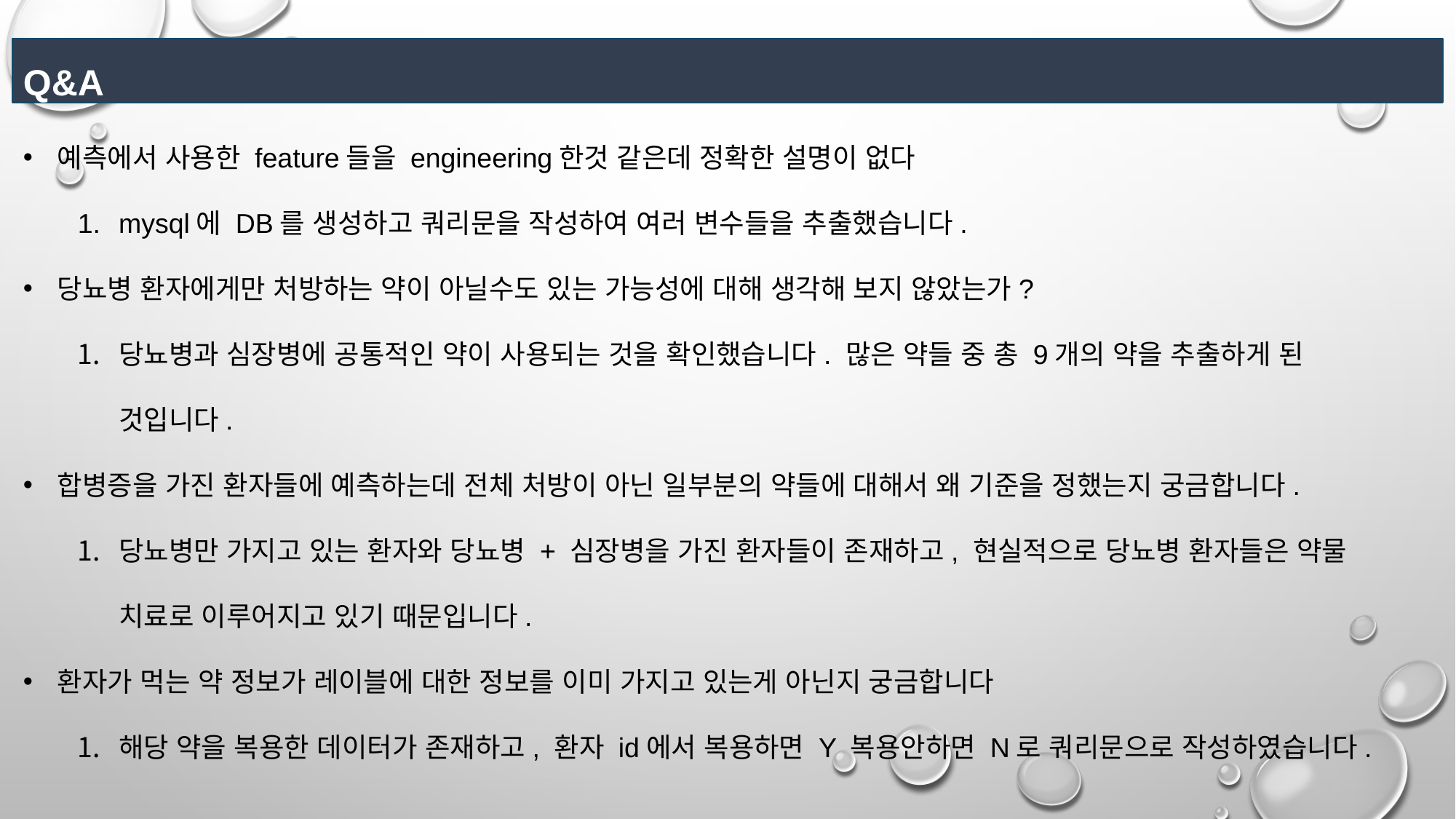

Q&A

예측에서 사용한 feature들을 engineering한것 같은데 정확한 설명이 없다
mysql에 DB를 생성하고 쿼리문을 작성하여 여러 변수들을 추출했습니다.
당뇨병 환자에게만 처방하는 약이 아닐수도 있는 가능성에 대해 생각해 보지 않았는가?
당뇨병과 심장병에 공통적인 약이 사용되는 것을 확인했습니다. 많은 약들 중 총 9개의 약을 추출하게 된 것입니다.
합병증을 가진 환자들에 예측하는데 전체 처방이 아닌 일부분의 약들에 대해서 왜 기준을 정했는지 궁금합니다.
당뇨병만 가지고 있는 환자와 당뇨병 + 심장병을 가진 환자들이 존재하고, 현실적으로 당뇨병 환자들은 약물 치료로 이루어지고 있기 때문입니다.
환자가 먹는 약 정보가 레이블에 대한 정보를 이미 가지고 있는게 아닌지 궁금합니다
해당 약을 복용한 데이터가 존재하고, 환자 id에서 복용하면 Y 복용안하면 N로 쿼리문으로 작성하였습니다.